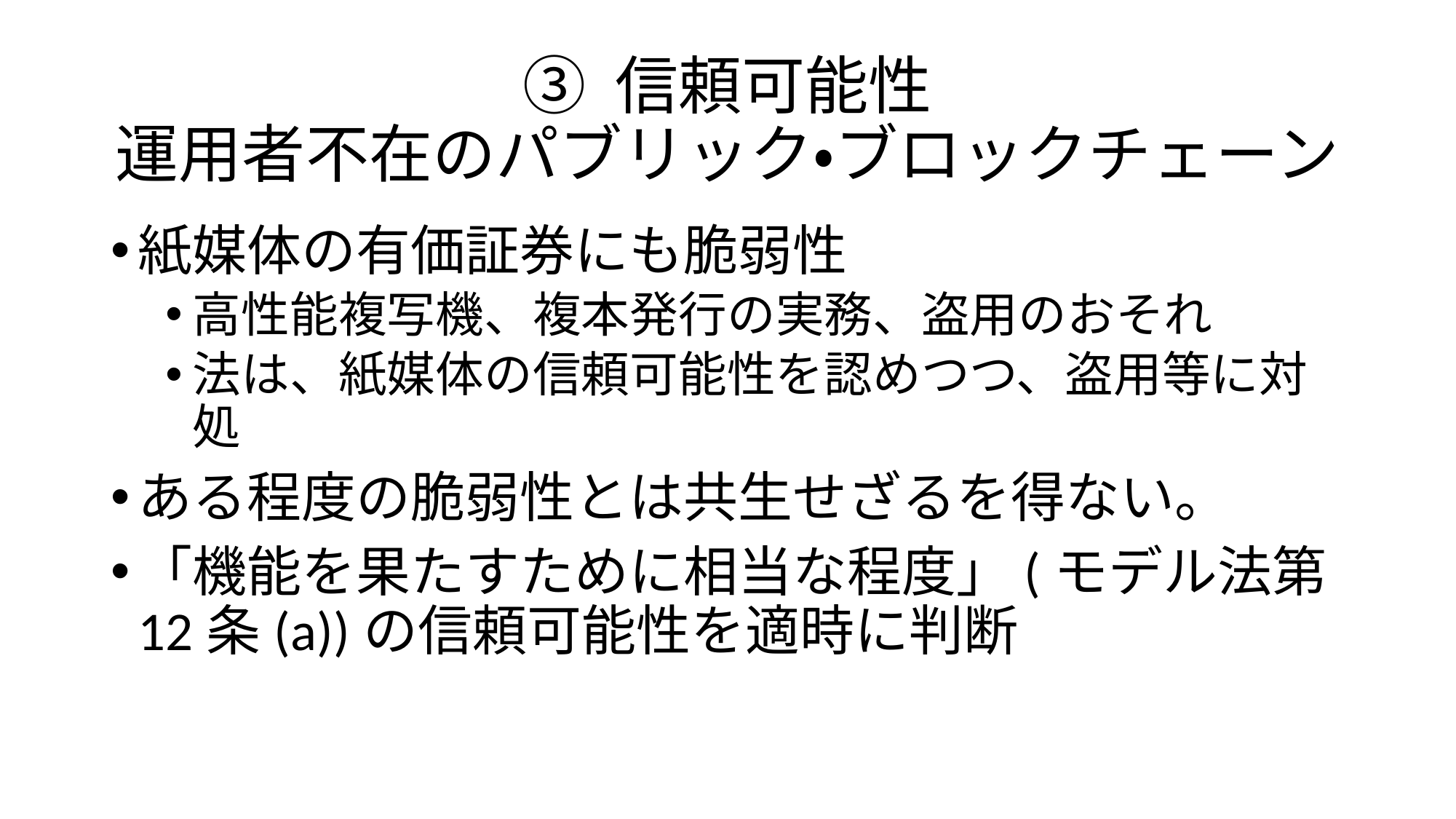

# ③ 信頼可能性 運用者不在のパブリック・ブロックチェーン
紙媒体の有価証券にも脆弱性
高性能複写機、複本発行の実務、盗用のおそれ
法は、紙媒体の信頼可能性を認めつつ、盗用等に対処
ある程度の脆弱性とは共生せざるを得ない。
「機能を果たすために相当な程度」(モデル法第12条(a))の信頼可能性を適時に判断